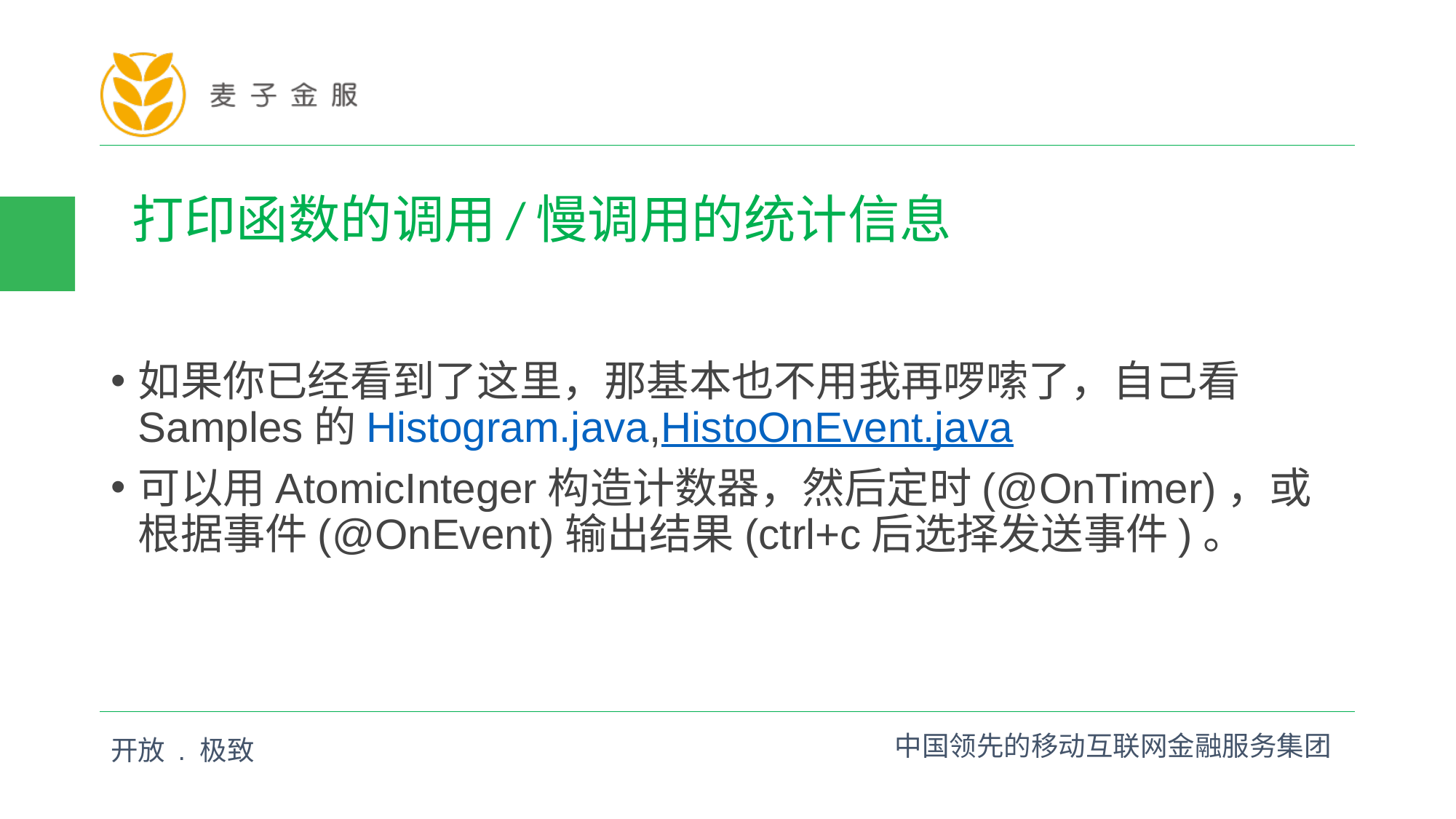

# 打印函数的调用/慢调用的统计信息

如果你已经看到了这里，那基本也不用我再啰嗦了，自己看Samples的Histogram.java,HistoOnEvent.java
可以用AtomicInteger构造计数器，然后定时(@OnTimer)，或根据事件(@OnEvent)输出结果(ctrl+c后选择发送事件)。